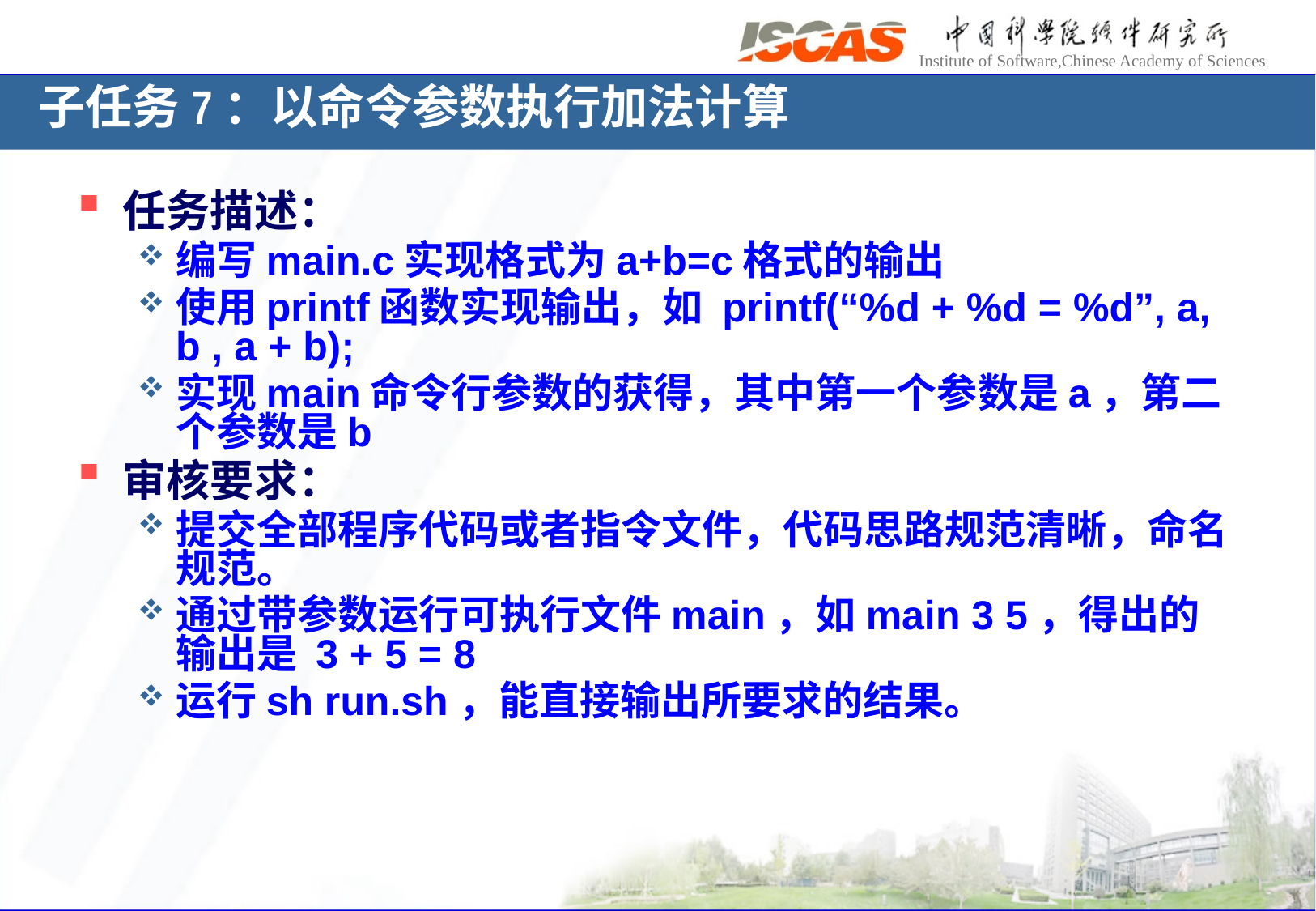

子任务7：以命令参数执行加法计算
任务描述：
编写main.c实现格式为a+b=c格式的输出
使用printf函数实现输出，如 printf(“%d + %d = %d”, a, b , a + b);
实现main命令行参数的获得，其中第一个参数是a，第二个参数是b
审核要求：
提交全部程序代码或者指令文件，代码思路规范清晰，命名规范。
通过带参数运行可执行文件main，如main 3 5，得出的输出是 3 + 5 = 8
运行sh run.sh，能直接输出所要求的结果。